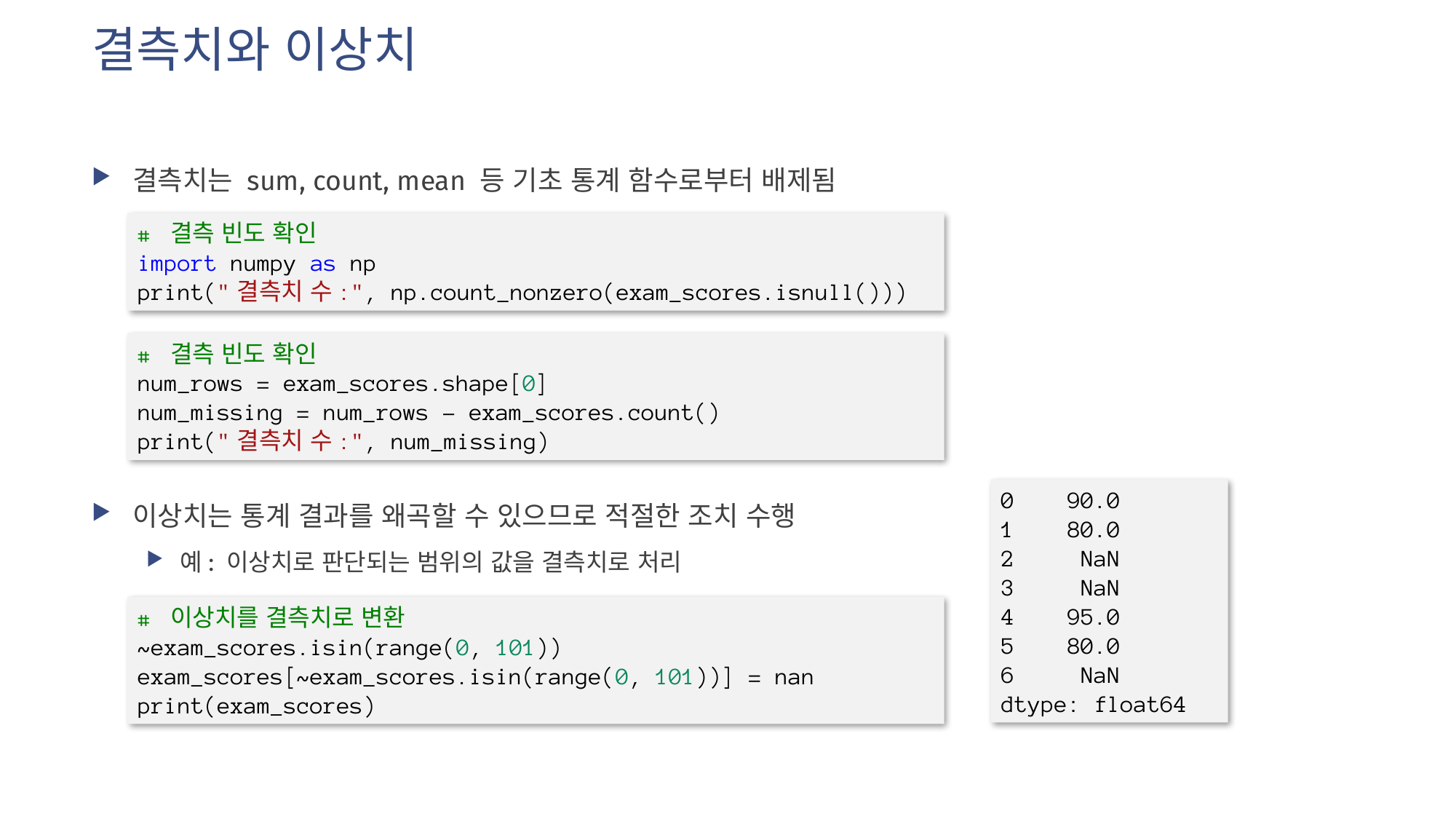

# 결측치와 이상치
결측치는 sum, count, mean 등 기초 통계 함수로부터 배제됨

이상치는 통계 결과를 왜곡할 수 있으므로 적절한 조치 수행
예: 이상치로 판단되는 범위의 값을 결측치로 처리
# 결측 빈도 확인
import numpy as np
print("결측치 수:", np.count_nonzero(exam_scores.isnull()))
# 결측 빈도 확인
num_rows = exam_scores.shape[0]
num_missing = num_rows - exam_scores.count()
print("결측치 수:", num_missing)
0    90.0
1    80.0
2     NaN
3     NaN
4    95.0
5    80.0
6     NaN
dtype: float64
# 이상치를 결측치로 변환
~exam_scores.isin(range(0, 101))
exam_scores[~exam_scores.isin(range(0, 101))] = nan
print(exam_scores)